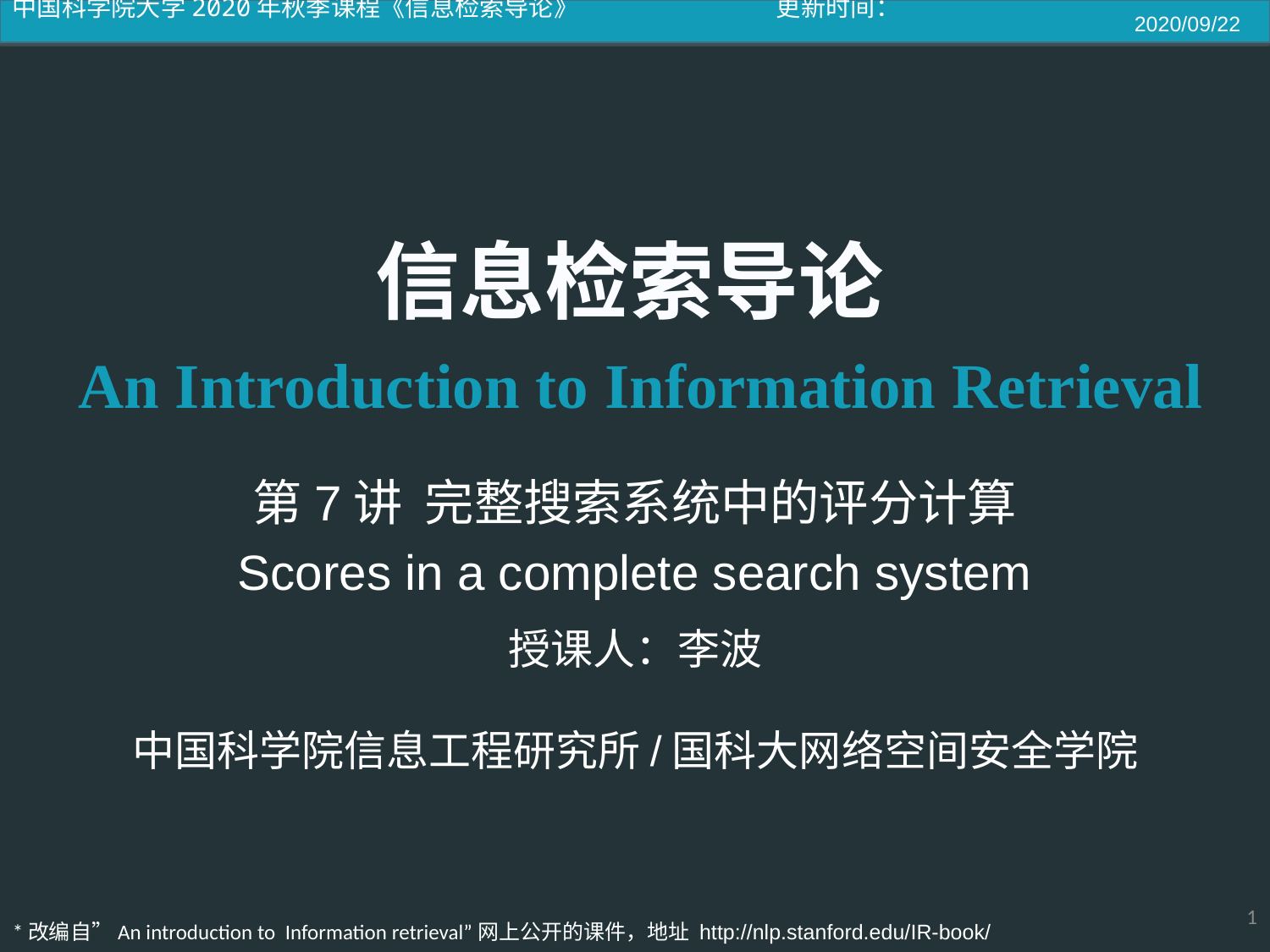

2020/09/22
第7讲  完整搜索系统中的评分计算
Scores in a complete search system
1